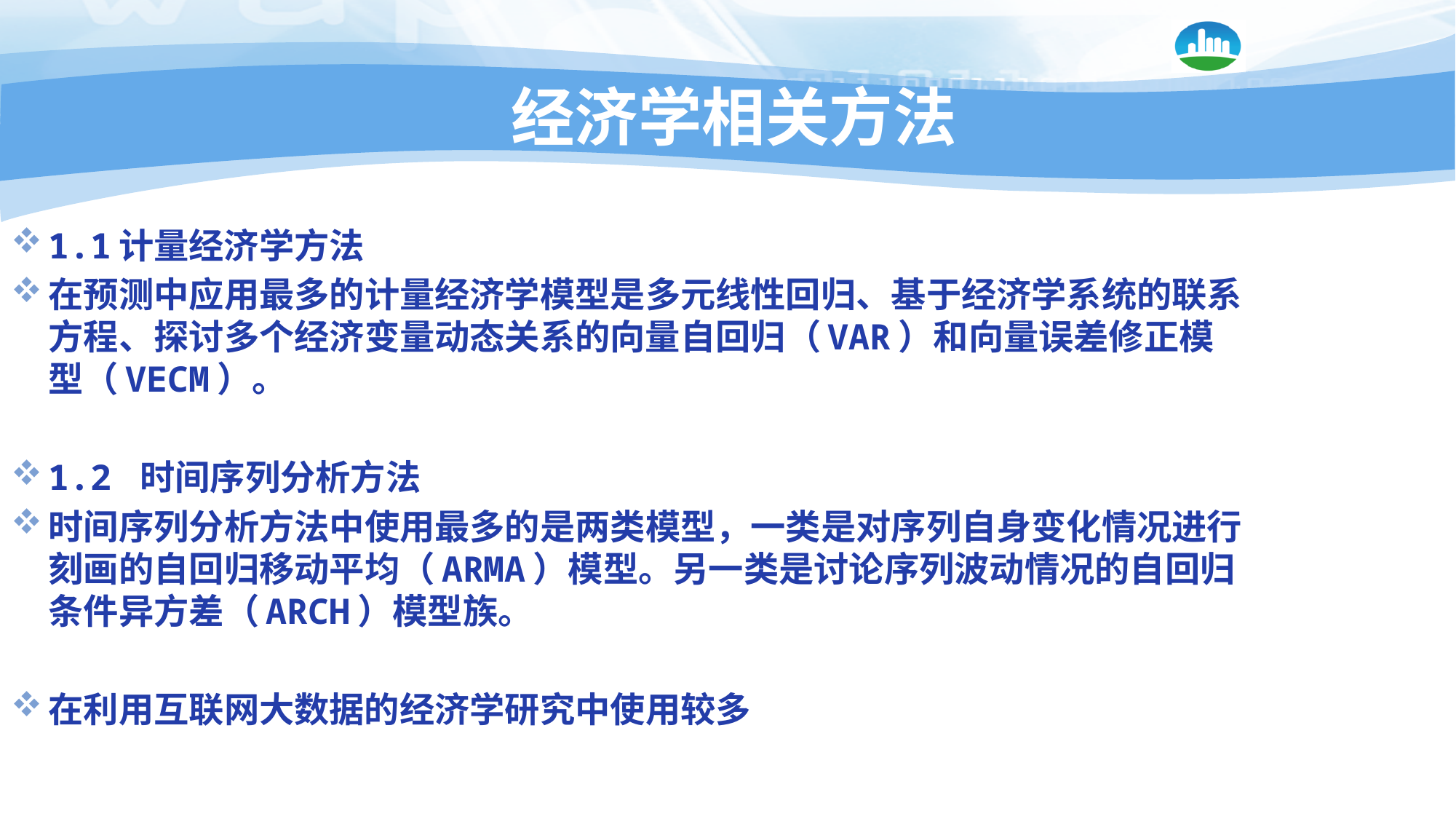

# 经济学相关方法
1.1计量经济学方法
在预测中应用最多的计量经济学模型是多元线性回归、基于经济学系统的联系方程、探讨多个经济变量动态关系的向量自回归（VAR）和向量误差修正模型（VECM）。

1.2 时间序列分析方法
时间序列分析方法中使用最多的是两类模型，一类是对序列自身变化情况进行刻画的自回归移动平均（ARMA）模型。另一类是讨论序列波动情况的自回归条件异方差（ARCH）模型族。

在利用互联网大数据的经济学研究中使用较多